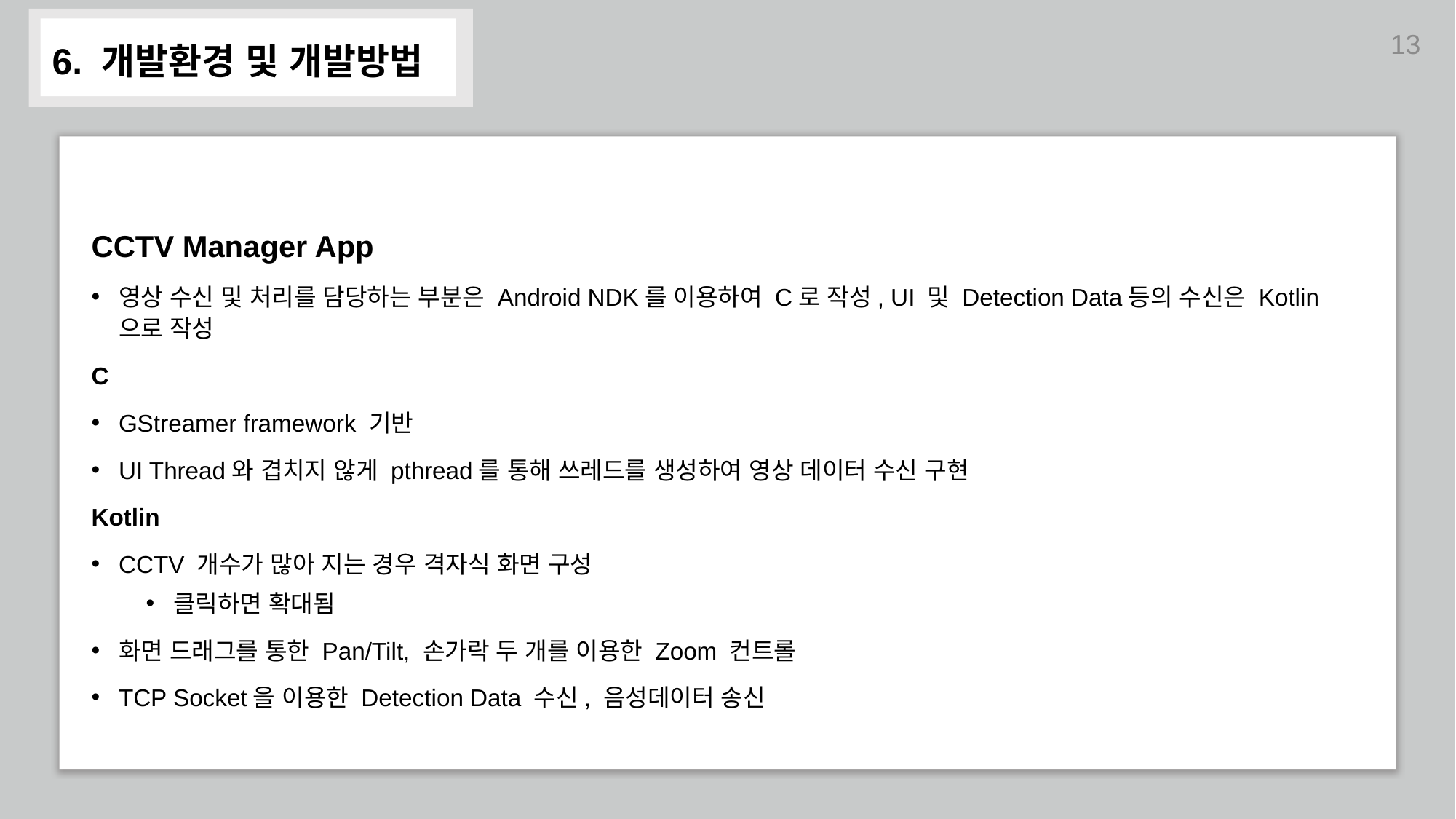

6. 개발환경 및 개발방법

ㅠ
13

CCTV Manager App
영상 수신 및 처리를 담당하는 부분은 Android NDK를 이용하여 C로 작성, UI 및 Detection Data등의 수신은 Kotlin으로 작성
C
GStreamer framework 기반
UI Thread와 겹치지 않게 pthread를 통해 쓰레드를 생성하여 영상 데이터 수신 구현
Kotlin
CCTV 개수가 많아 지는 경우 격자식 화면 구성
클릭하면 확대됨
화면 드래그를 통한 Pan/Tilt, 손가락 두 개를 이용한 Zoom 컨트롤
TCP Socket을 이용한 Detection Data 수신, 음성데이터 송신